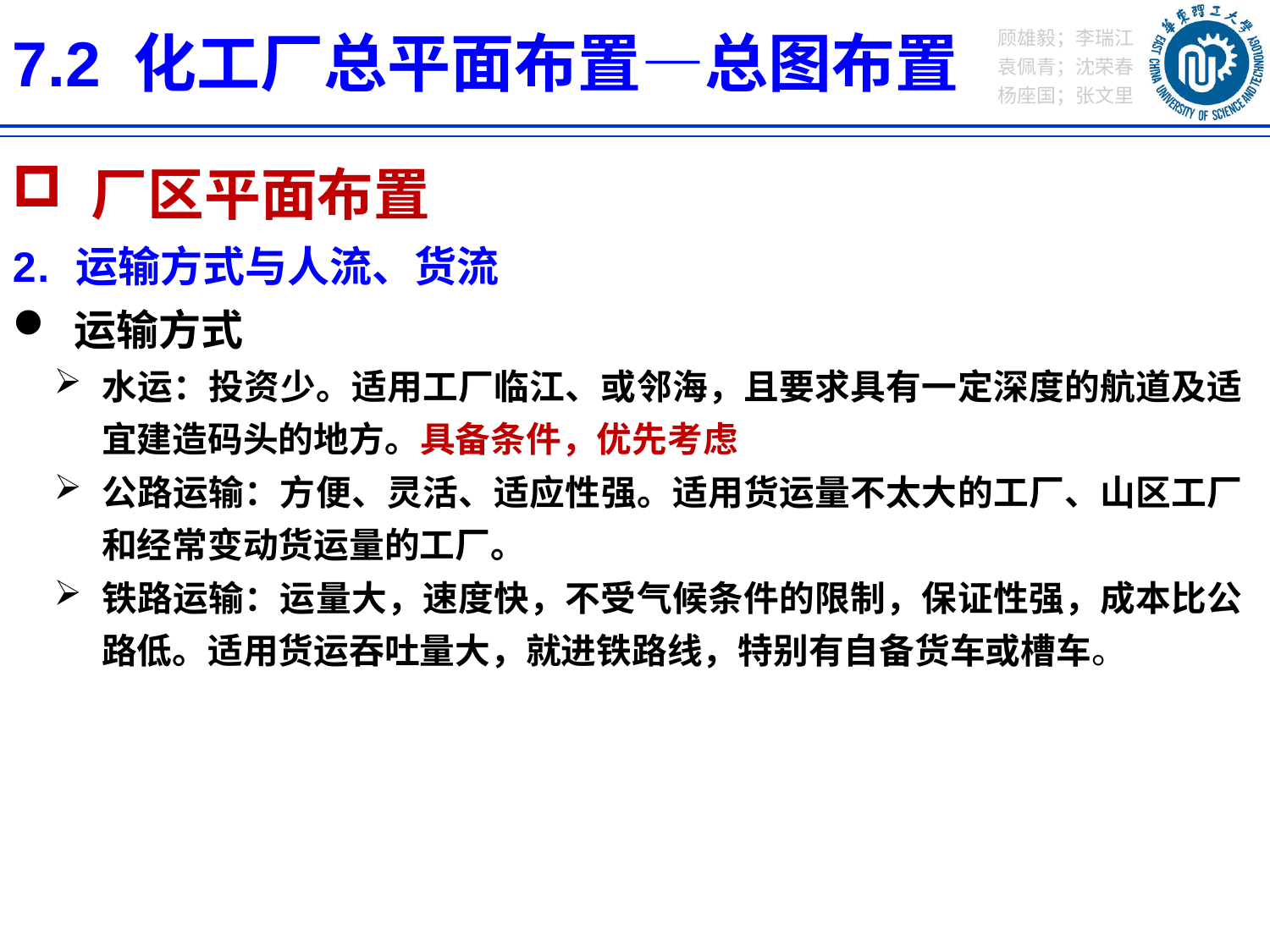

7.2 化工厂总平面布置—总图布置
 厂区平面布置
运输方式与人流、货流
运输方式
水运：投资少。适用工厂临江、或邻海，且要求具有一定深度的航道及适宜建造码头的地方。具备条件，优先考虑
公路运输：方便、灵活、适应性强。适用货运量不太大的工厂、山区工厂和经常变动货运量的工厂。
铁路运输：运量大，速度快，不受气候条件的限制，保证性强，成本比公路低。适用货运吞吐量大，就进铁路线，特别有自备货车或槽车。